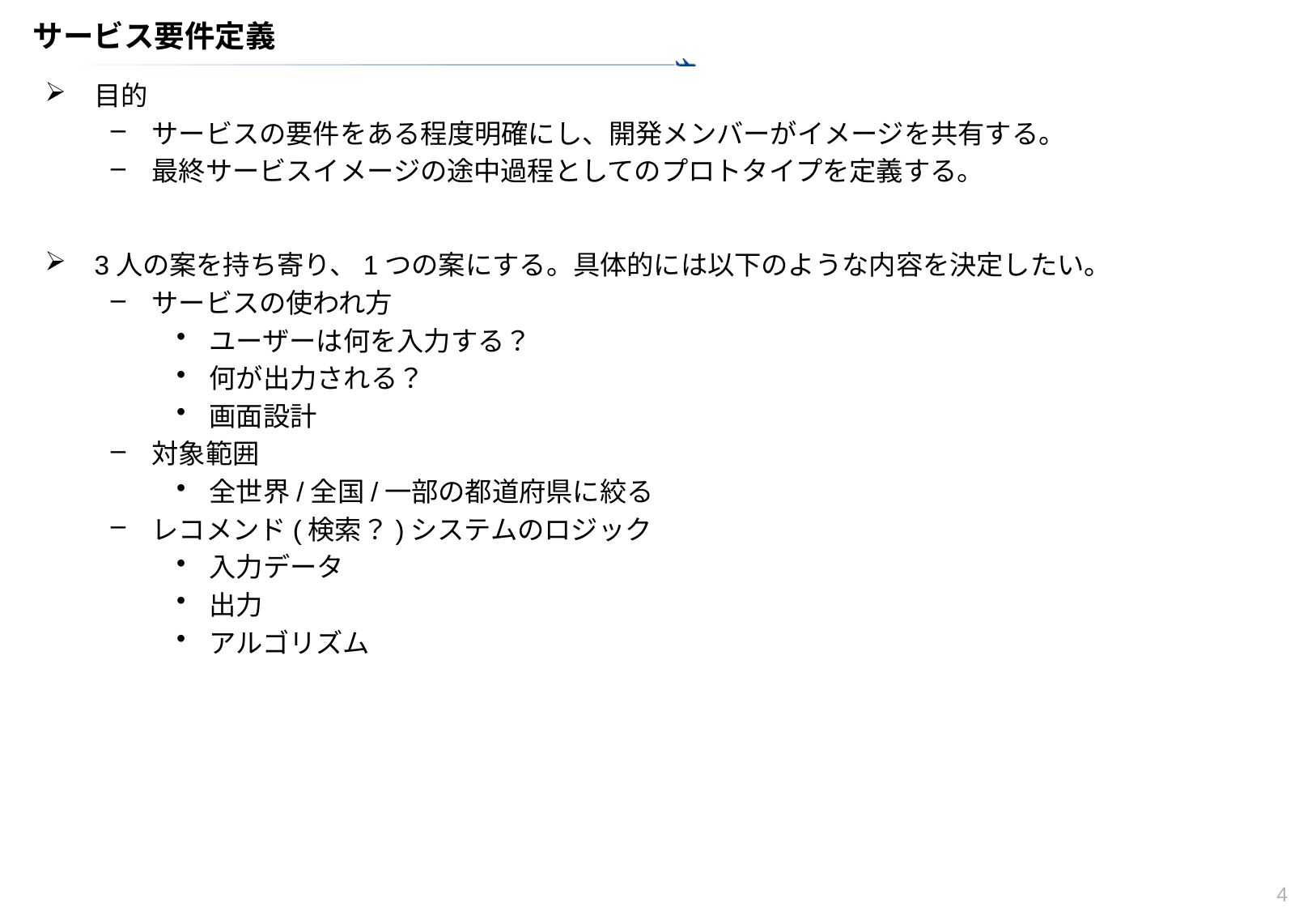

サービス要件定義
目的
サービスの要件をある程度明確にし、開発メンバーがイメージを共有する。
最終サービスイメージの途中過程としてのプロトタイプを定義する。

3人の案を持ち寄り、1つの案にする。具体的には以下のような内容を決定したい。
サービスの使われ方
ユーザーは何を入力する？
何が出力される？
画面設計
対象範囲
全世界/全国/一部の都道府県に絞る
レコメンド(検索？)システムのロジック
入力データ
出力
アルゴリズム
4